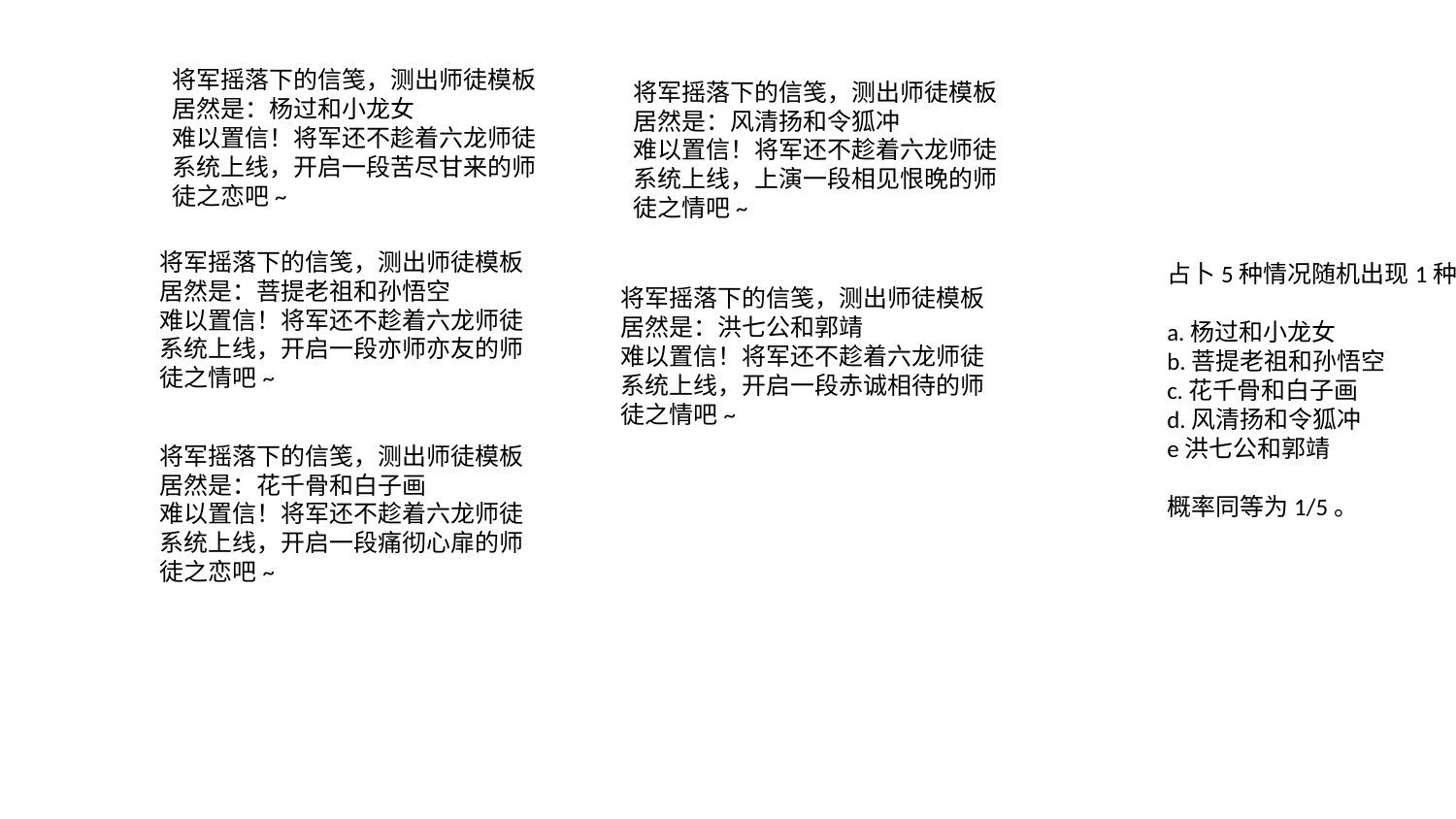

将军摇落下的信笺，测出师徒模板居然是：杨过和小龙女
难以置信！将军还不趁着六龙师徒系统上线，开启一段苦尽甘来的师徒之恋吧~
将军摇落下的信笺，测出师徒模板居然是：风清扬和令狐冲
难以置信！将军还不趁着六龙师徒系统上线，上演一段相见恨晚的师徒之情吧~

将军摇落下的信笺，测出师徒模板居然是：菩提老祖和孙悟空
难以置信！将军还不趁着六龙师徒系统上线，开启一段亦师亦友的师徒之情吧~
占卜5种情况随机出现1种。

a.杨过和小龙女
b.菩提老祖和孙悟空
c.花千骨和白子画
d.风清扬和令狐冲
e洪七公和郭靖

概率同等为1/5。

将军摇落下的信笺，测出师徒模板居然是：洪七公和郭靖
难以置信！将军还不趁着六龙师徒系统上线，开启一段赤诚相待的师徒之情吧~

将军摇落下的信笺，测出师徒模板居然是：花千骨和白子画
难以置信！将军还不趁着六龙师徒系统上线，开启一段痛彻心扉的师徒之恋吧~